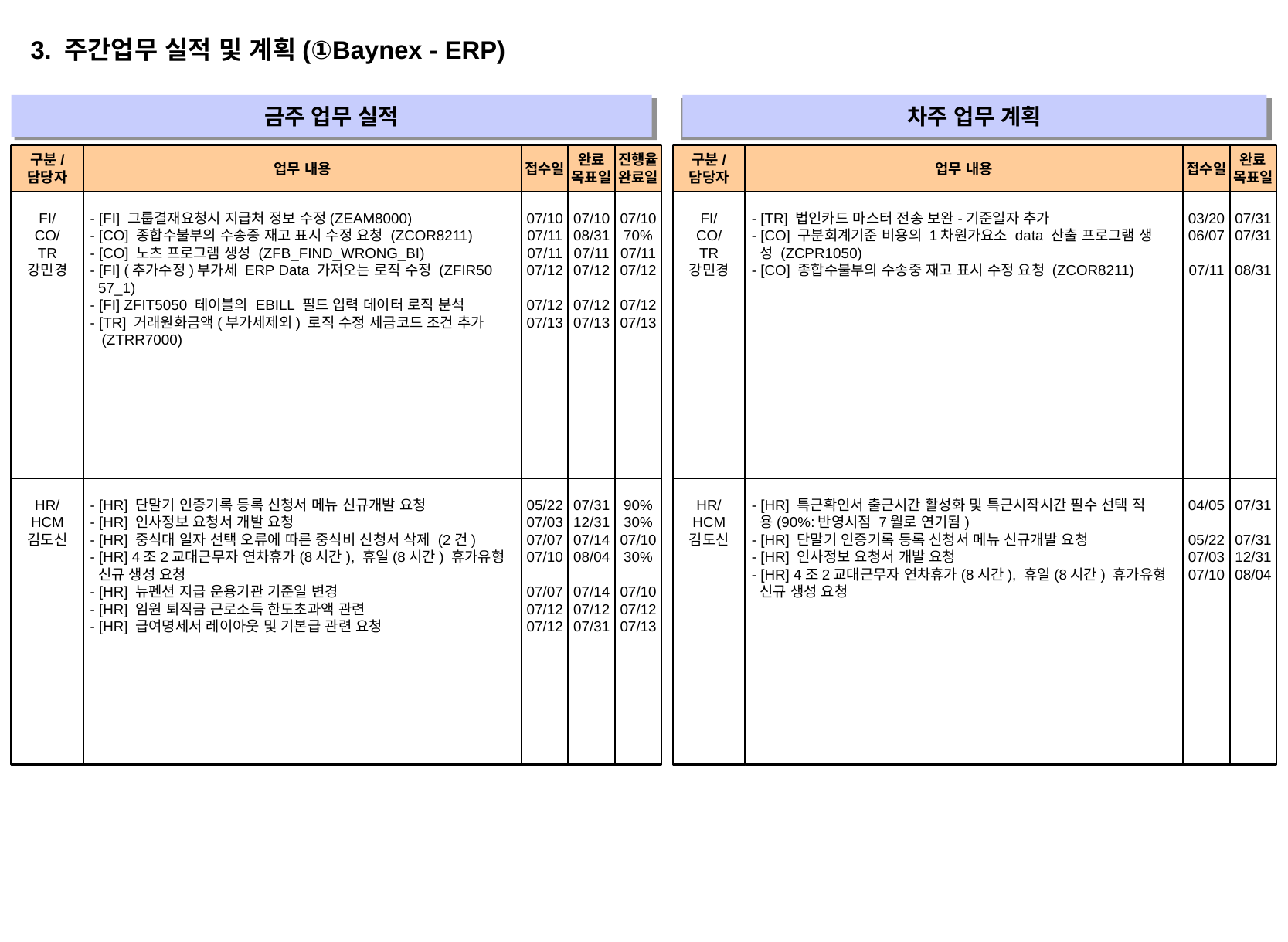

3. 주간업무 실적 및 계획(①Baynex - ERP)
금주 업무 실적
차주 업무 계획
" "
" "
구분/
담당자
업무 내용
접수일
완료
목표일
진행율
완료일
구분/
담당자
업무 내용
접수일
완료
목표일
FI/
CO/
TR
강민경

- [FI] 그룹결재요청시 지급처 정보 수정(ZEAM8000)
- [CO] 종합수불부의 수송중 재고 표시 수정 요청 (ZCOR8211)
- [CO] 노츠 프로그램 생성 (ZFB_FIND_WRONG_BI)
- [FI] (추가수정)부가세 ERP Data 가져오는 로직 수정 (ZFIR50
  57_1)
- [FI] ZFIT5050 테이블의 EBILL 필드 입력 데이터 로직 분석
- [TR] 거래원화금액(부가세제외) 로직 수정 세금코드 조건 추가
  (ZTRR7000)
07/10
07/11
07/11
07/12
07/12
07/13
07/10
08/31
07/11
07/12
07/12
07/13
07/10
70%
07/11
07/12
07/12
07/13
FI/
CO/
TR
강민경

- [TR] 법인카드 마스터 전송 보완-기준일자 추가
- [CO] 구분회계기준 비용의 1차원가요소 data 산출 프로그램 생
  성 (ZCPR1050)
- [CO] 종합수불부의 수송중 재고 표시 수정 요청 (ZCOR8211)
03/20
06/07
07/11
07/31
07/31
08/31
HR/
HCM
김도신

- [HR] 단말기 인증기록 등록 신청서 메뉴 신규개발 요청
- [HR] 인사정보 요청서 개발 요청
- [HR] 중식대 일자 선택 오류에 따른 중식비 신청서 삭제 (2건)
- [HR] 4조2교대근무자 연차휴가(8시간), 휴일(8시간) 휴가유형
  신규 생성 요청
- [HR] 뉴펜션 지급 운용기관 기준일 변경
- [HR] 임원 퇴직금 근로소득 한도초과액 관련
- [HR] 급여명세서 레이아웃 및 기본급 관련 요청
05/22
07/03
07/07
07/10
07/07
07/12
07/12
07/31
12/31
07/14
08/04
07/14
07/12
07/31
90%
30%
07/10
30%
07/10
07/12
07/13
HR/
HCM
김도신

- [HR] 특근확인서 출근시간 활성화 및 특근시작시간 필수 선택 적
  용(90%:반영시점 7월로 연기됨)
- [HR] 단말기 인증기록 등록 신청서 메뉴 신규개발 요청
- [HR] 인사정보 요청서 개발 요청
- [HR] 4조2교대근무자 연차휴가(8시간), 휴일(8시간) 휴가유형
  신규 생성 요청
04/05
05/22
07/03
07/10
07/31
07/31
12/31
08/04